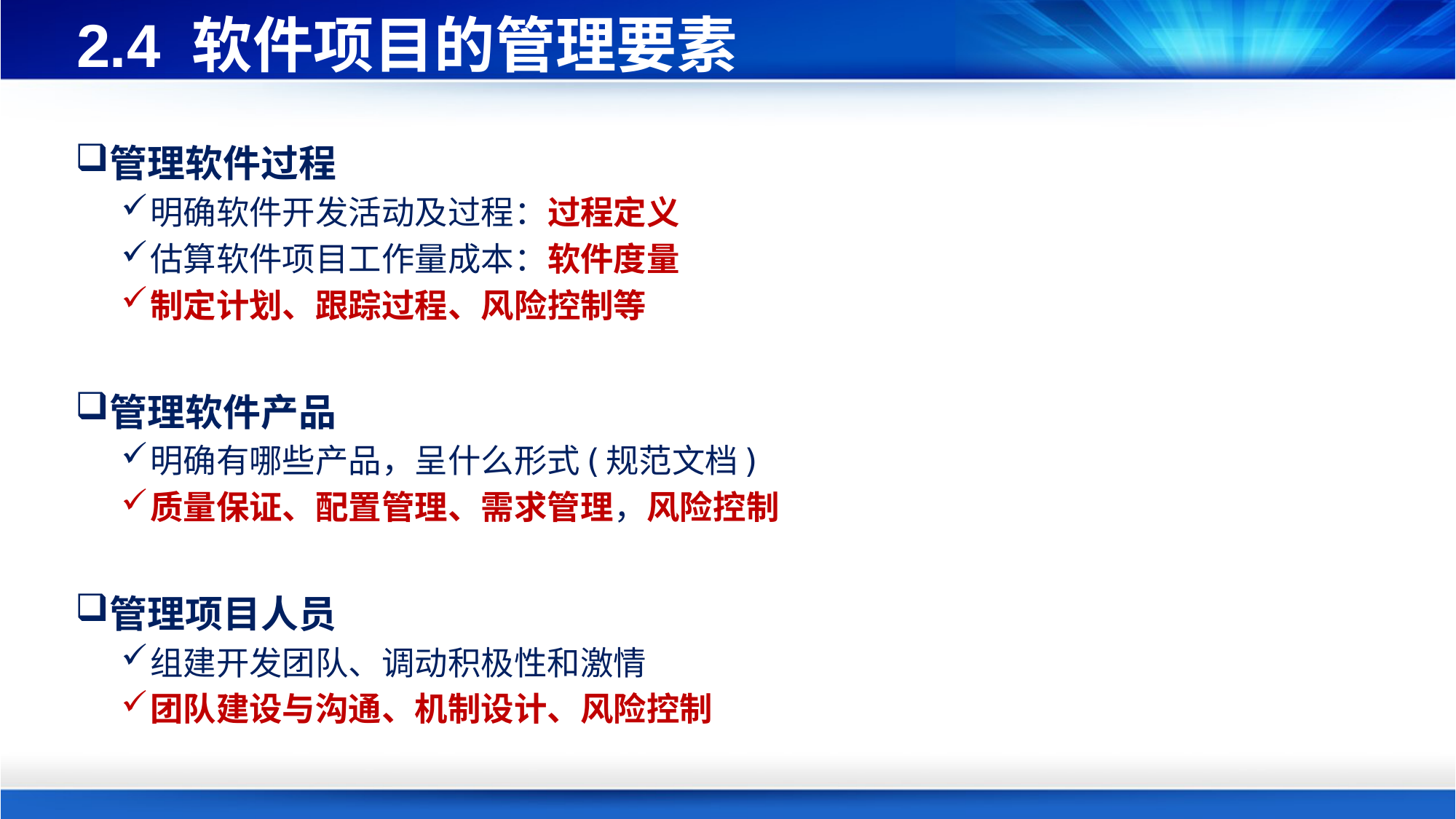

# 2.4 软件项目的管理要素
管理软件过程
明确软件开发活动及过程：过程定义
估算软件项目工作量成本：软件度量
制定计划、跟踪过程、风险控制等

管理软件产品
明确有哪些产品，呈什么形式(规范文档)
质量保证、配置管理、需求管理，风险控制

管理项目人员
组建开发团队、调动积极性和激情
团队建设与沟通、机制设计、风险控制